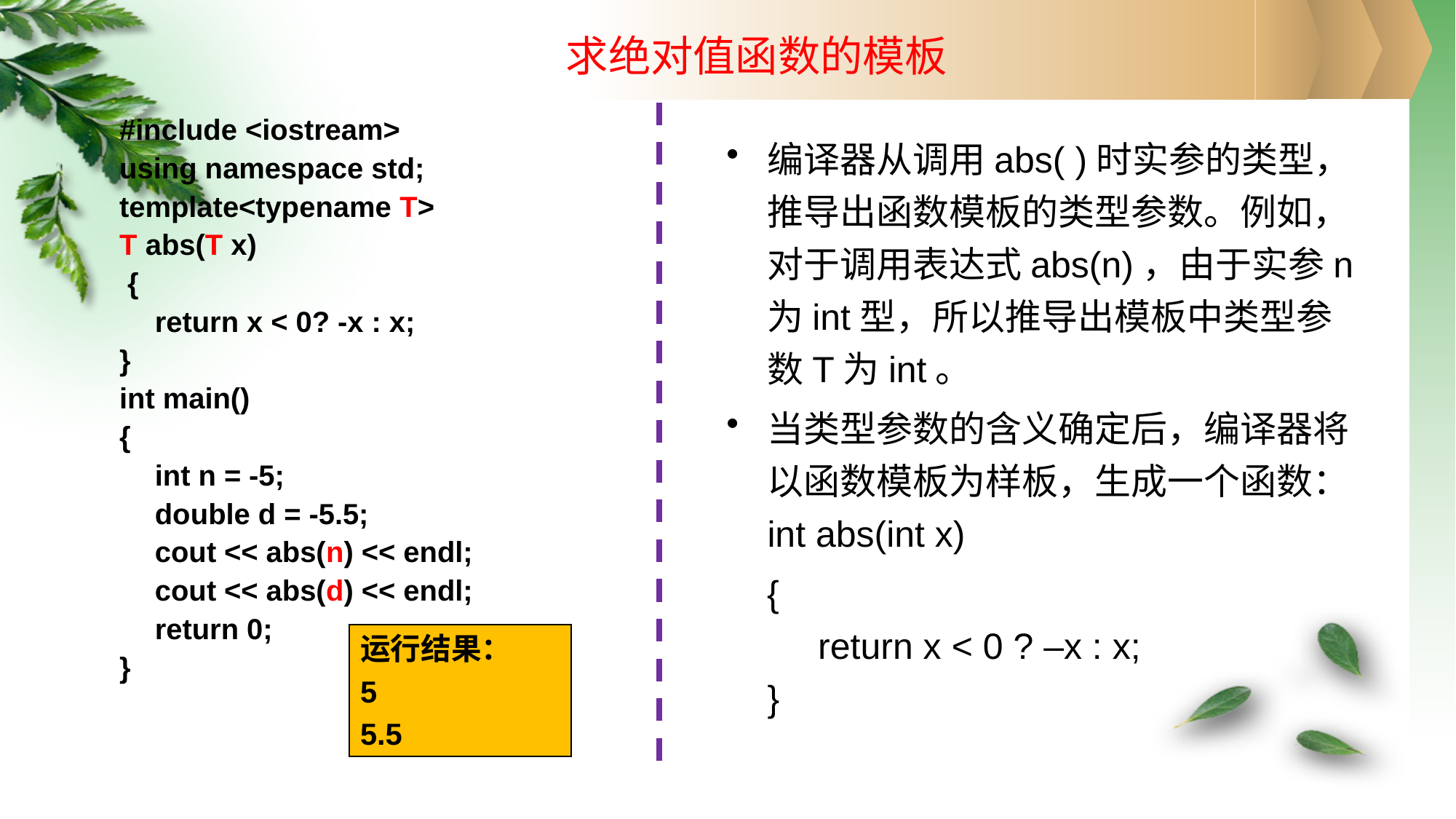

求绝对值函数的模板
#include <iostream>
using namespace std;
template<typename T>
T abs(T x)
 {
	return x < 0? -x : x;
}
int main()
{
	int n = -5;
	double d = -5.5;
	cout << abs(n) << endl;
	cout << abs(d) << endl;
	return 0;
}
编译器从调用abs( )时实参的类型，推导出函数模板的类型参数。例如，对于调用表达式abs(n)，由于实参n为int型，所以推导出模板中类型参数T为int。
当类型参数的含义确定后，编译器将以函数模板为样板，生成一个函数：
int abs(int x)
    {
     return x < 0 ? –x : x;
}
运行结果：
5
5.5